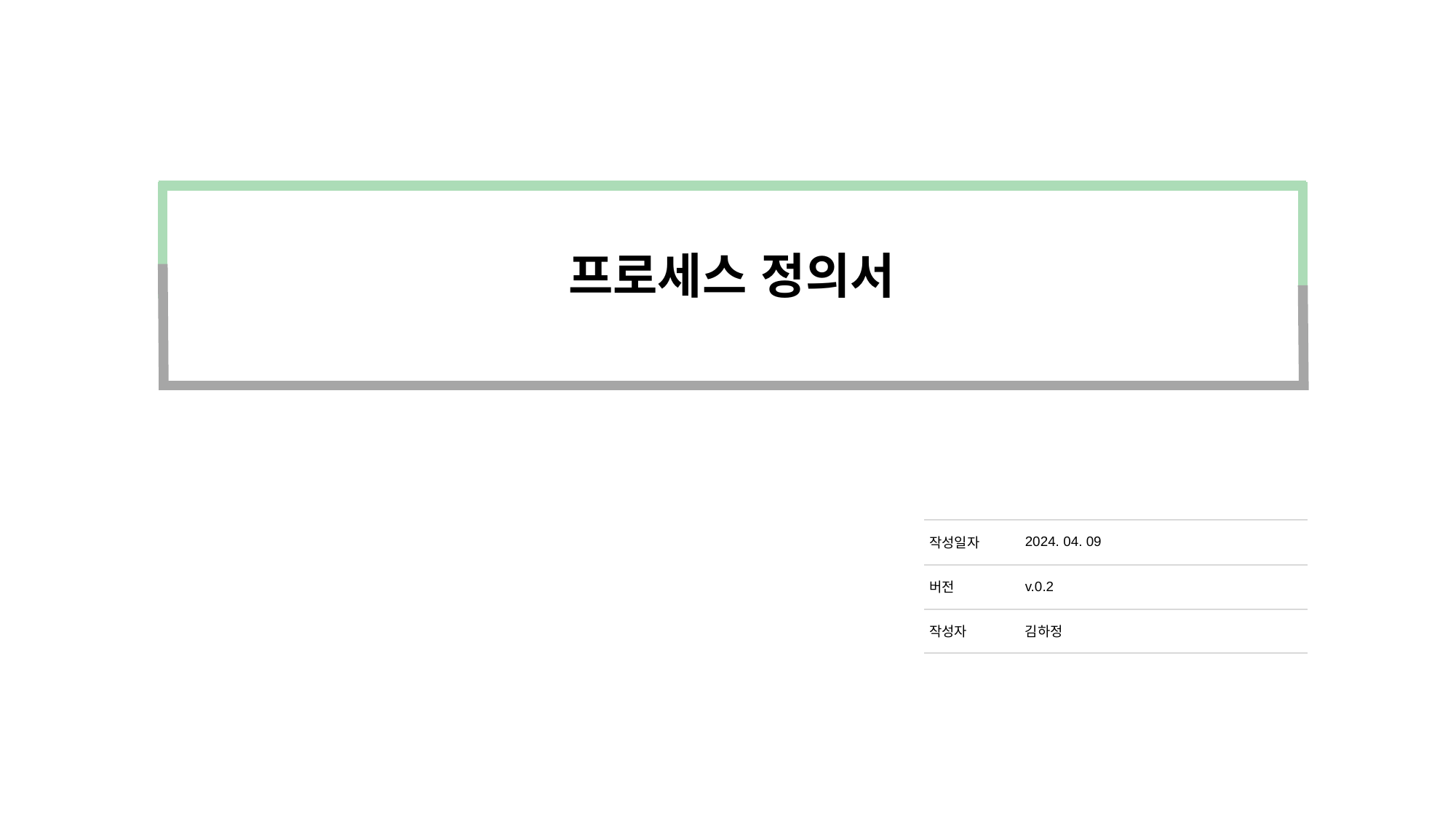

프로세스 정의서
| 작성일자 | 2024. 04. 09 |
| --- | --- |
| 버전 | v.0.2 |
| 작성자 | 김하정 |